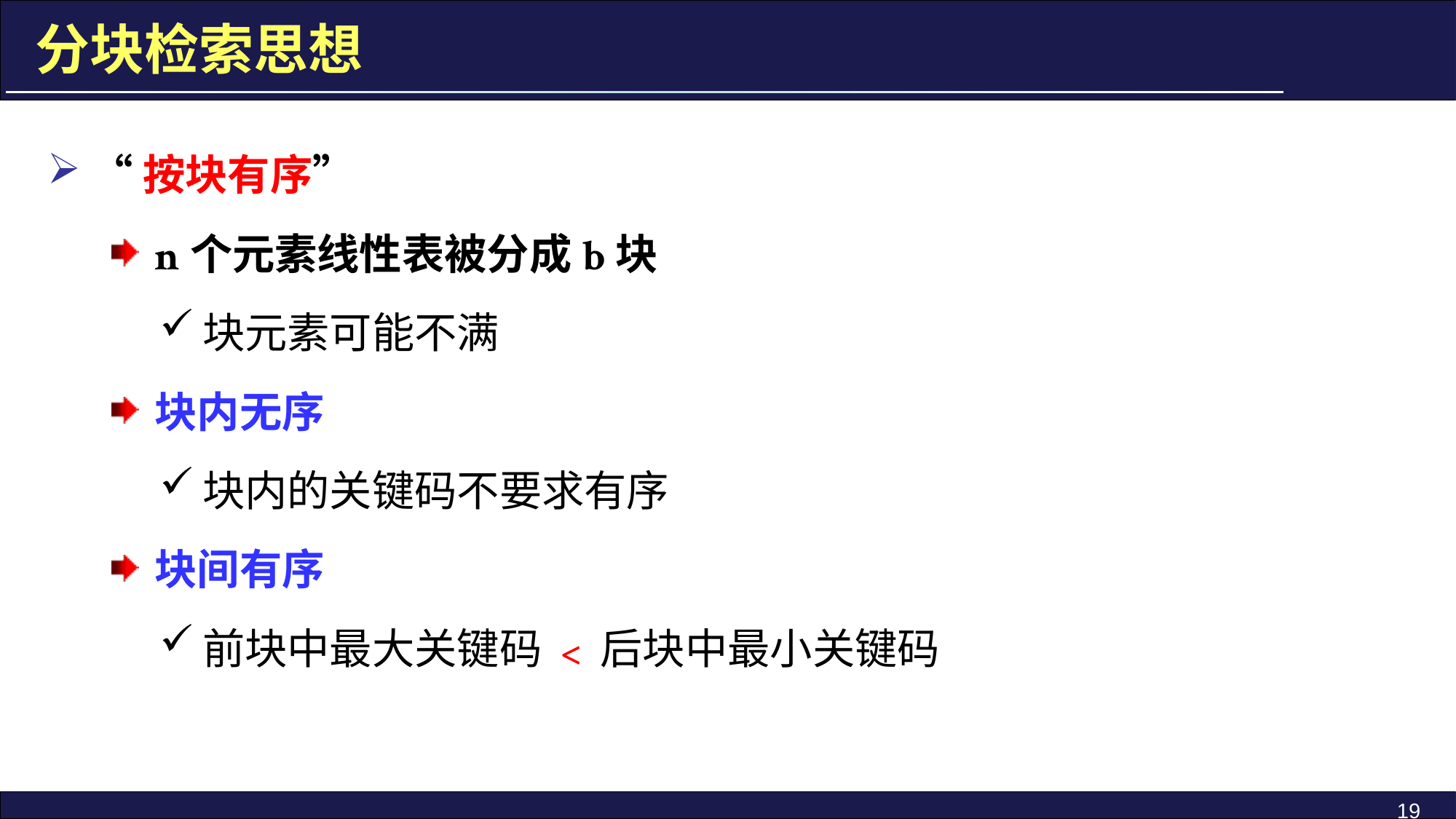

分块检索思想
“按块有序”
n个元素线性表被分成b块
块元素可能不满
块内无序
块内的关键码不要求有序
块间有序
前块中最大关键码 < 后块中最小关键码
19